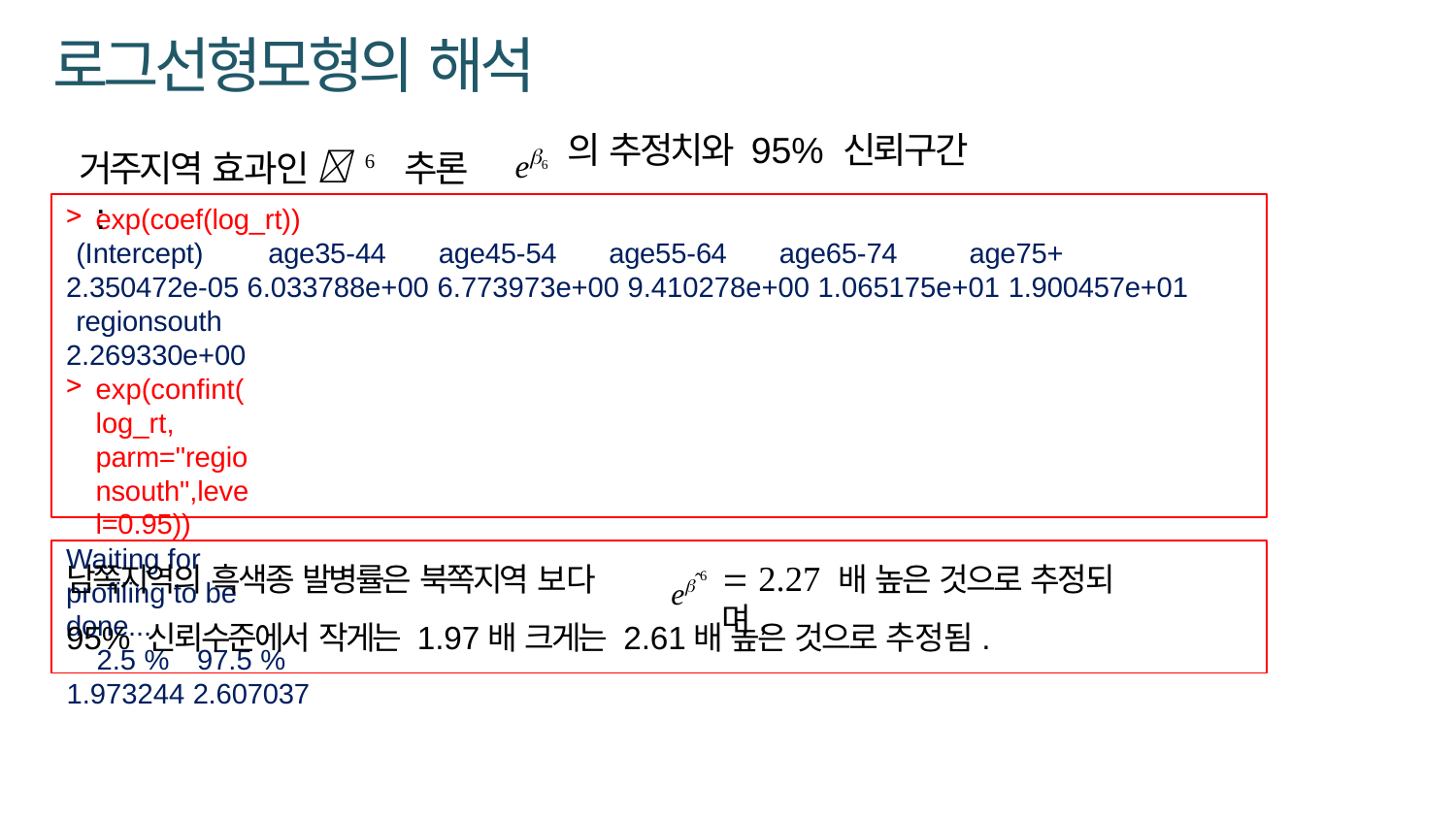

# 로그선형모형의 해석
eβ6
거주지역 효과인 β	추론 :
의 추정치와 95% 신뢰구간
6

exp(coef(log_rt))
(Intercept)	age35-44	age45-54	age55-64	age65-74	age75+
2.350472e-05 6.033788e+00 6.773973e+00 9.410278e+00 1.065175e+01 1.900457e+01
regionsouth 2.269330e+00
exp(confint(log_rt, parm="regionsouth",level=0.95))
Waiting for profiling to be done...
2.5 %	97.5 %
1.973244 2.607037
eβˆ

= 2.27 배 높은 것으로 추정되며,
남쪽지역의 흑색종 발병률은 북쪽지역 보다
6
95% 신뢰수준에서 작게는 1.97배 크게는 2.61배 높은 것으로 추정됨.